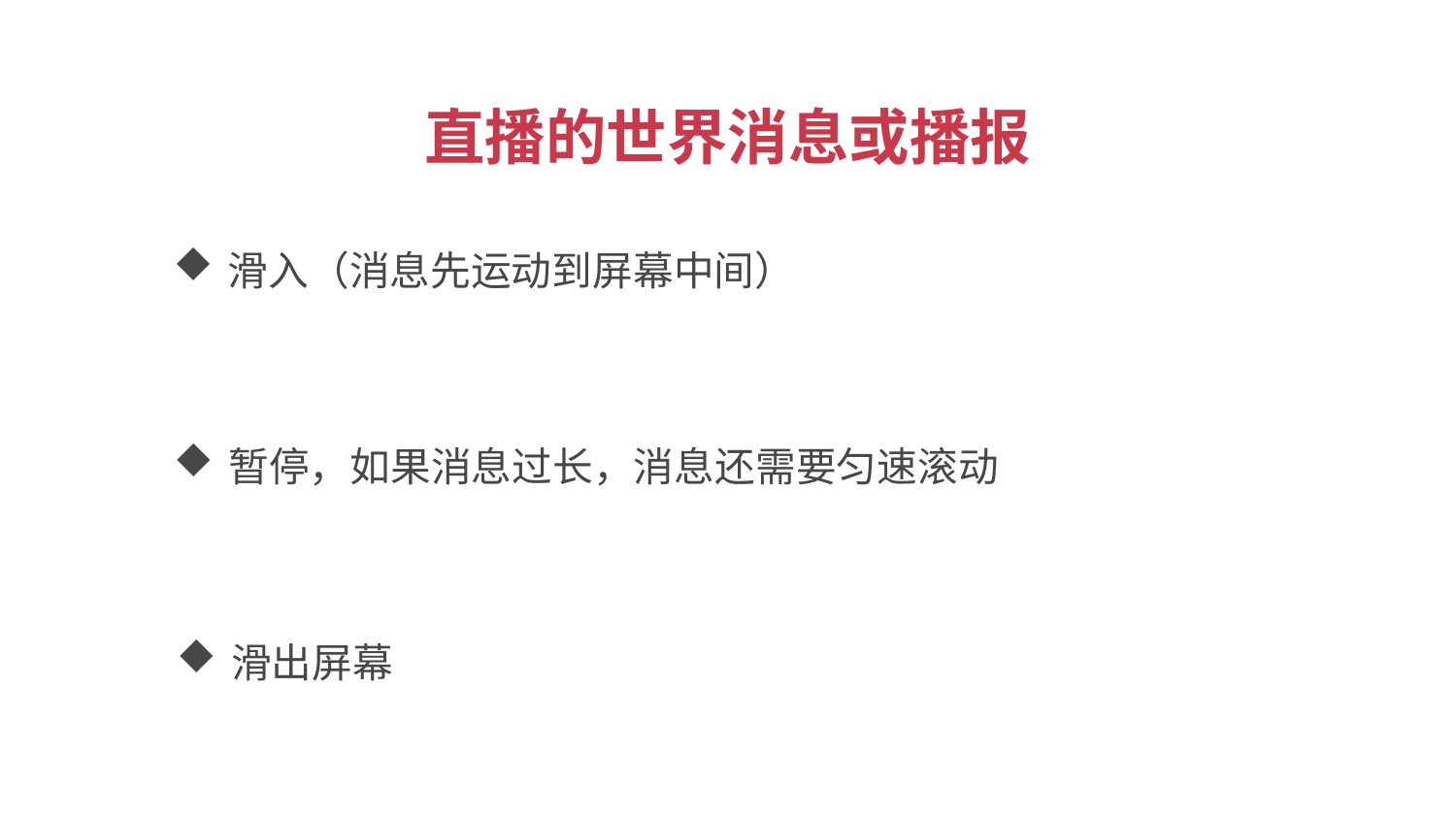

直播的世界消息或播报
滑入（消息先运动到屏幕中间）
暂停，如果消息过长，消息还需要匀速滚动
滑出屏幕